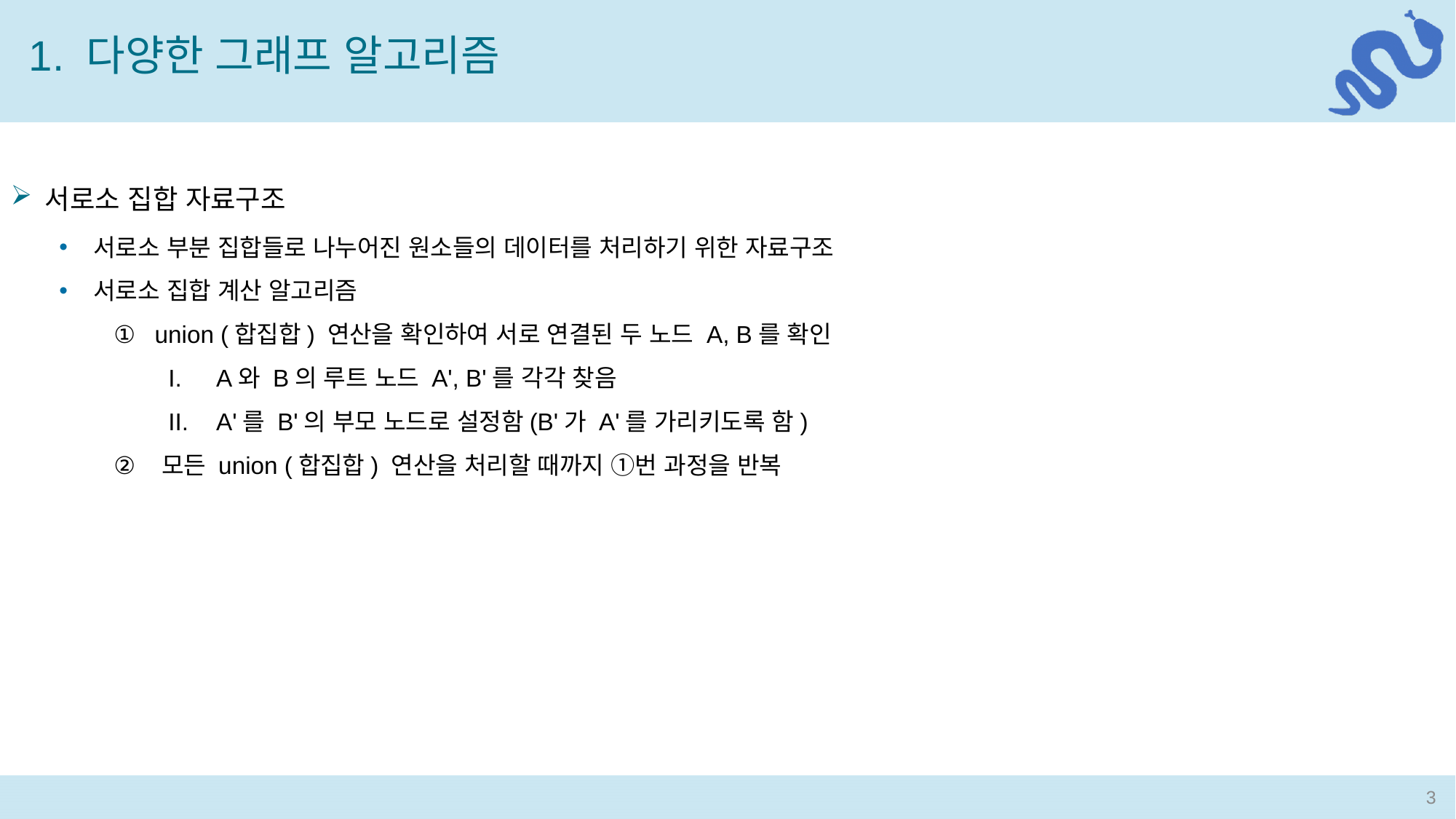

1. 다양한 그래프 알고리즘
서로소 집합 자료구조
서로소 부분 집합들로 나누어진 원소들의 데이터를 처리하기 위한 자료구조
서로소 집합 계산 알고리즘
union (합집합) 연산을 확인하여 서로 연결된 두 노드 A, B를 확인
A와 B의 루트 노드 A', B'를 각각 찾음
A'를 B'의 부모 노드로 설정함(B'가 A'를 가리키도록 함)
모든 union (합집합) 연산을 처리할 때까지 ①번 과정을 반복
3